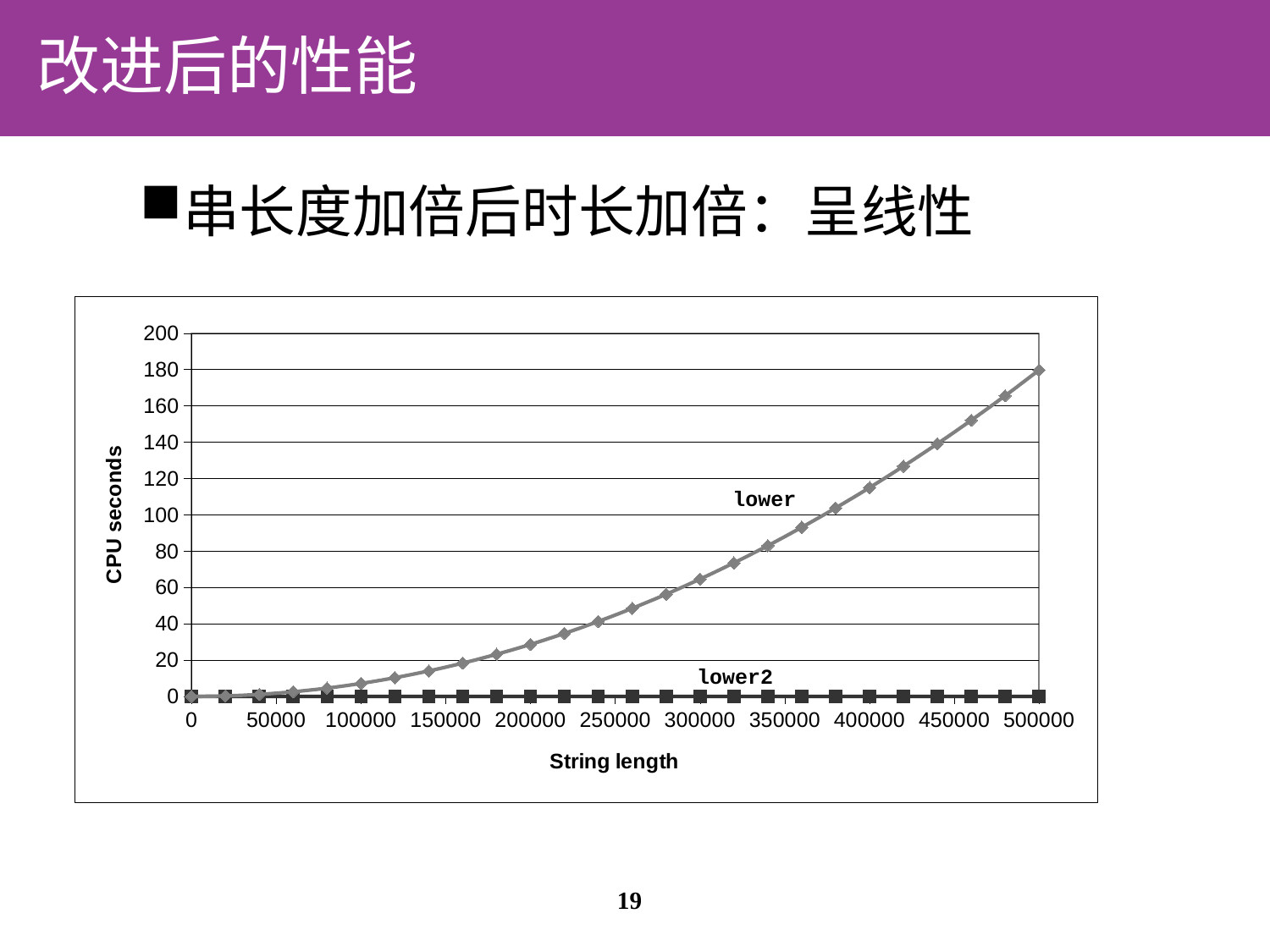

# 改进后的性能
串长度加倍后时长加倍：呈线性

### Chart

| Category | lower1 | lower2 |
|---|---|---|
lower
lower2
19